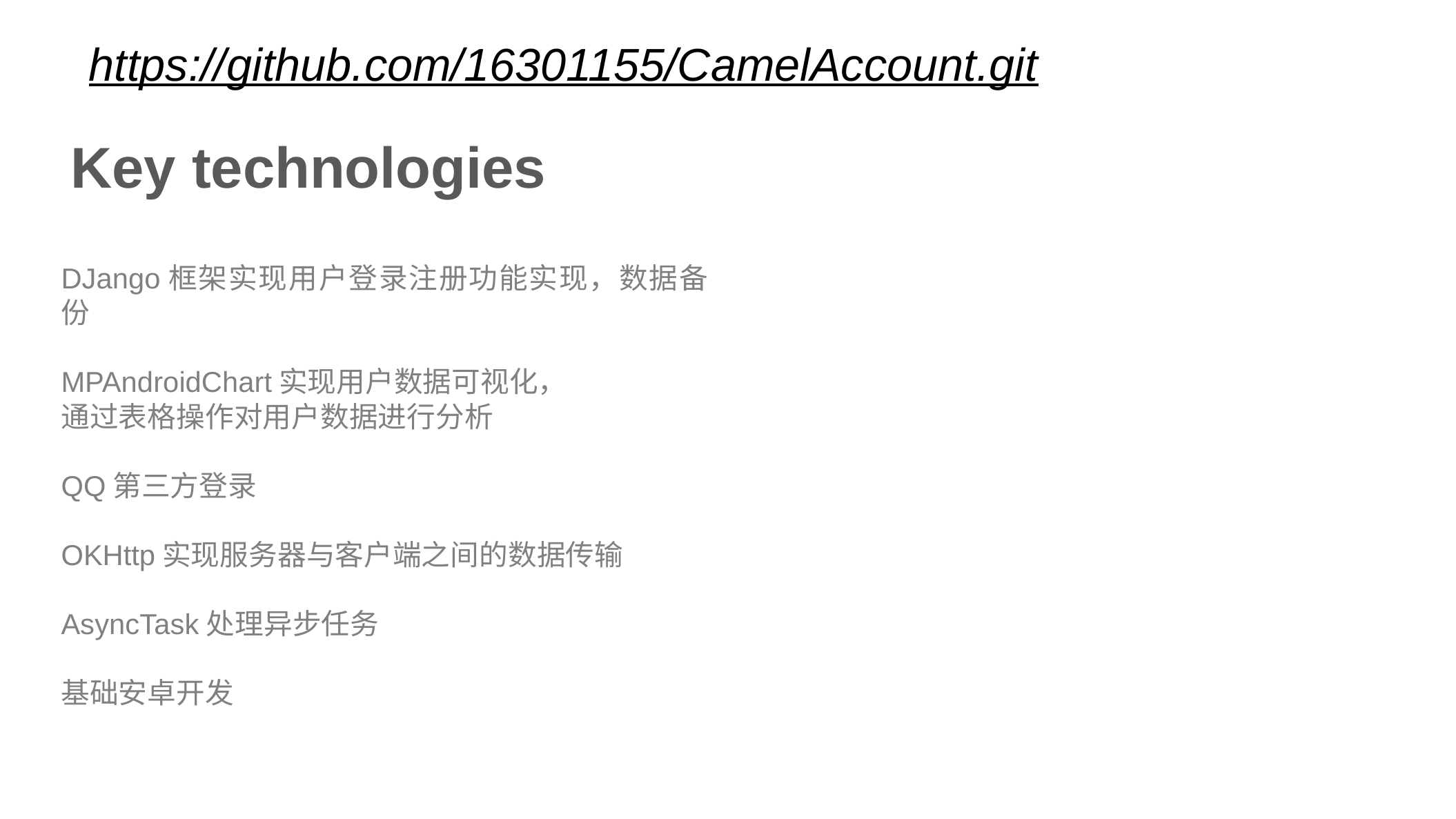

https://github.com/16301155/CamelAccount.git
Key technologies
DJango框架实现用户登录注册功能实现，数据备份

MPAndroidChart实现用户数据可视化，
通过表格操作对用户数据进行分析

QQ第三方登录

OKHttp实现服务器与客户端之间的数据传输

AsyncTask处理异步任务

基础安卓开发